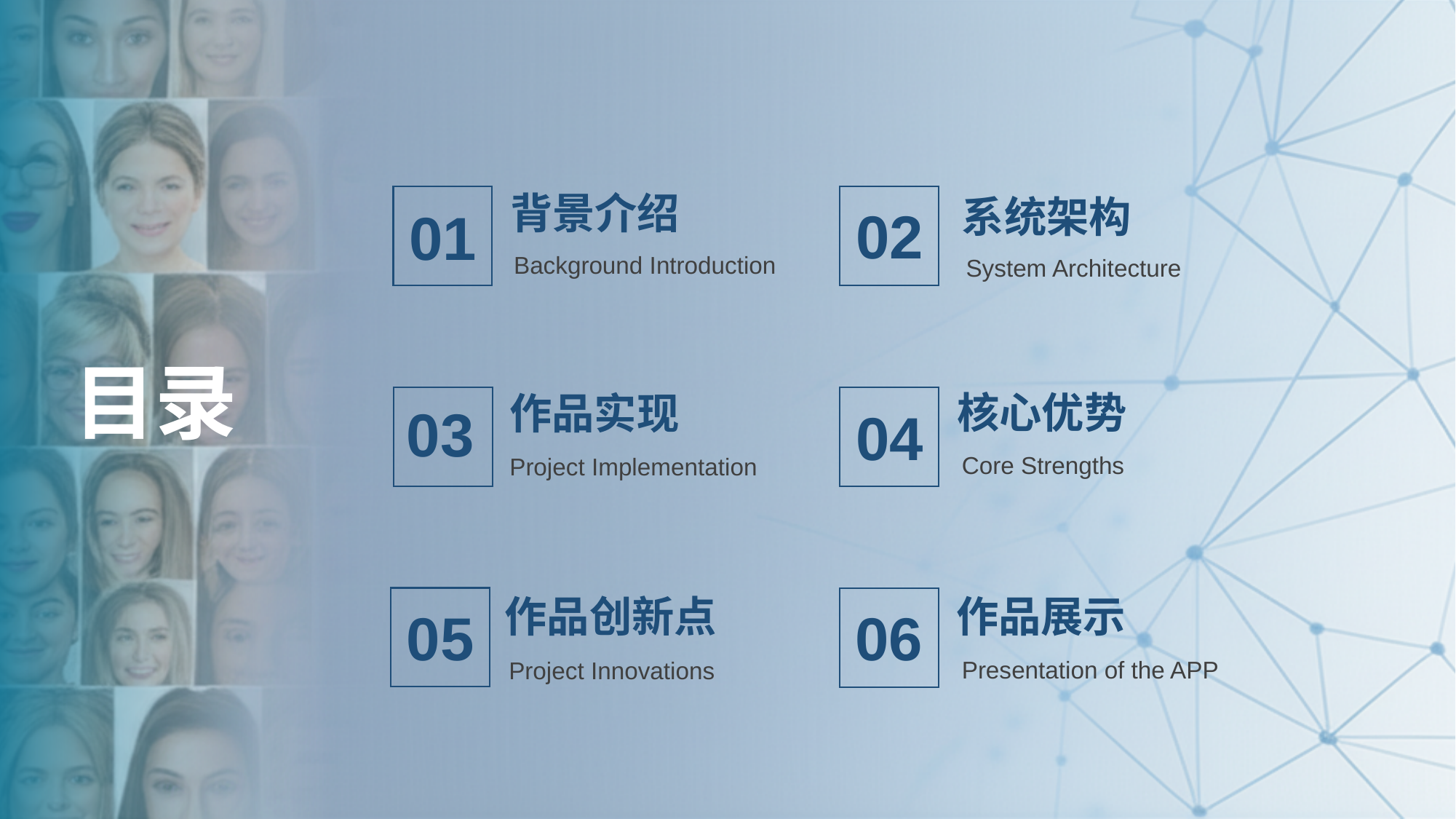

背景介绍
系统架构

02
01
Background Introduction
System Architecture
目录
核心优势
作品实现

03
04
Core Strengths
Project Implementation
作品创新点
作品展示

05
06
Presentation of the APP
Project Innovations